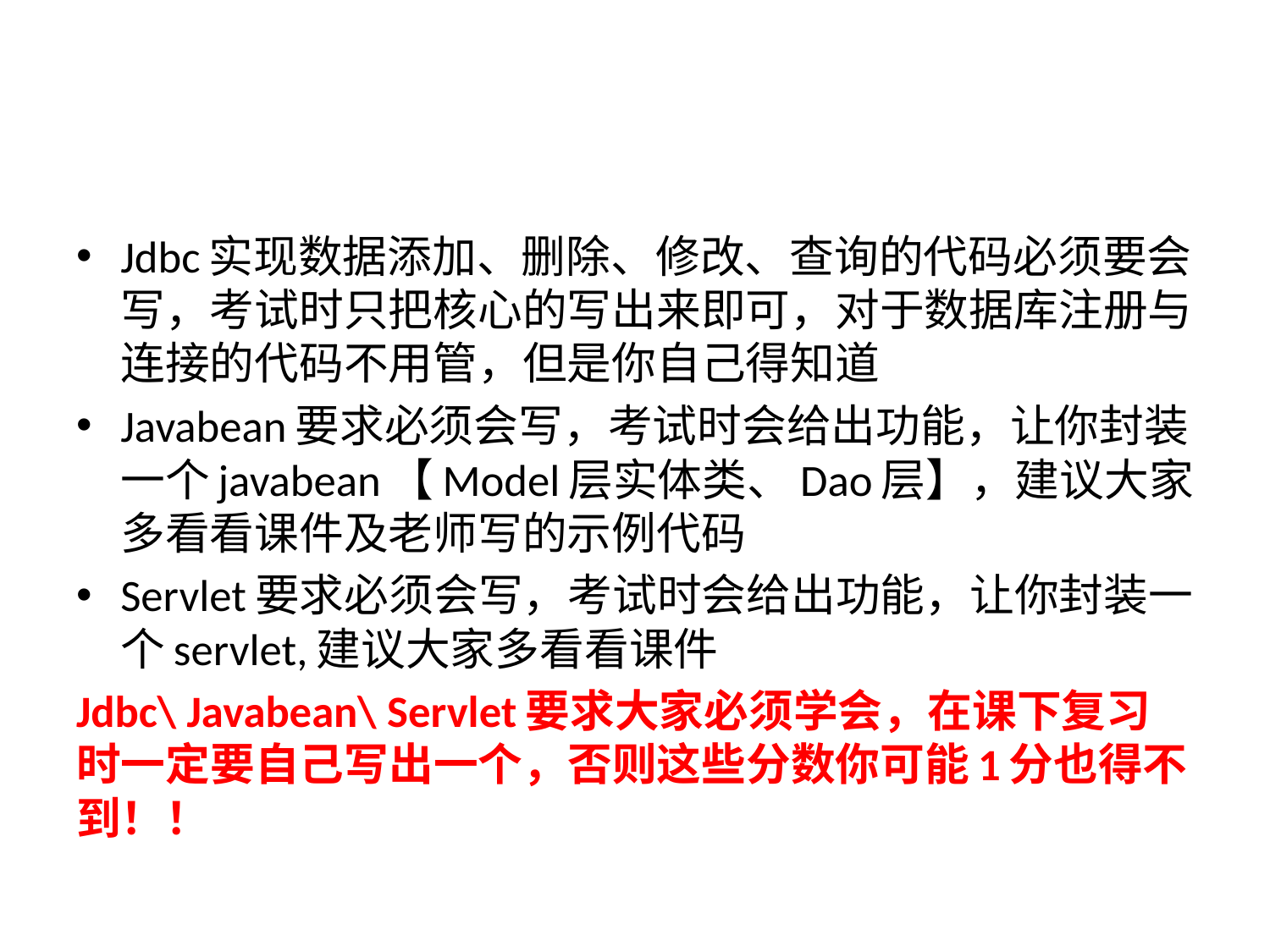

#
Jdbc实现数据添加、删除、修改、查询的代码必须要会写，考试时只把核心的写出来即可，对于数据库注册与连接的代码不用管，但是你自己得知道
Javabean要求必须会写，考试时会给出功能，让你封装一个javabean【Model层实体类、Dao层】，建议大家多看看课件及老师写的示例代码
Servlet要求必须会写，考试时会给出功能，让你封装一个servlet,建议大家多看看课件
Jdbc\ Javabean\ Servlet要求大家必须学会，在课下复习时一定要自己写出一个，否则这些分数你可能1分也得不到！！